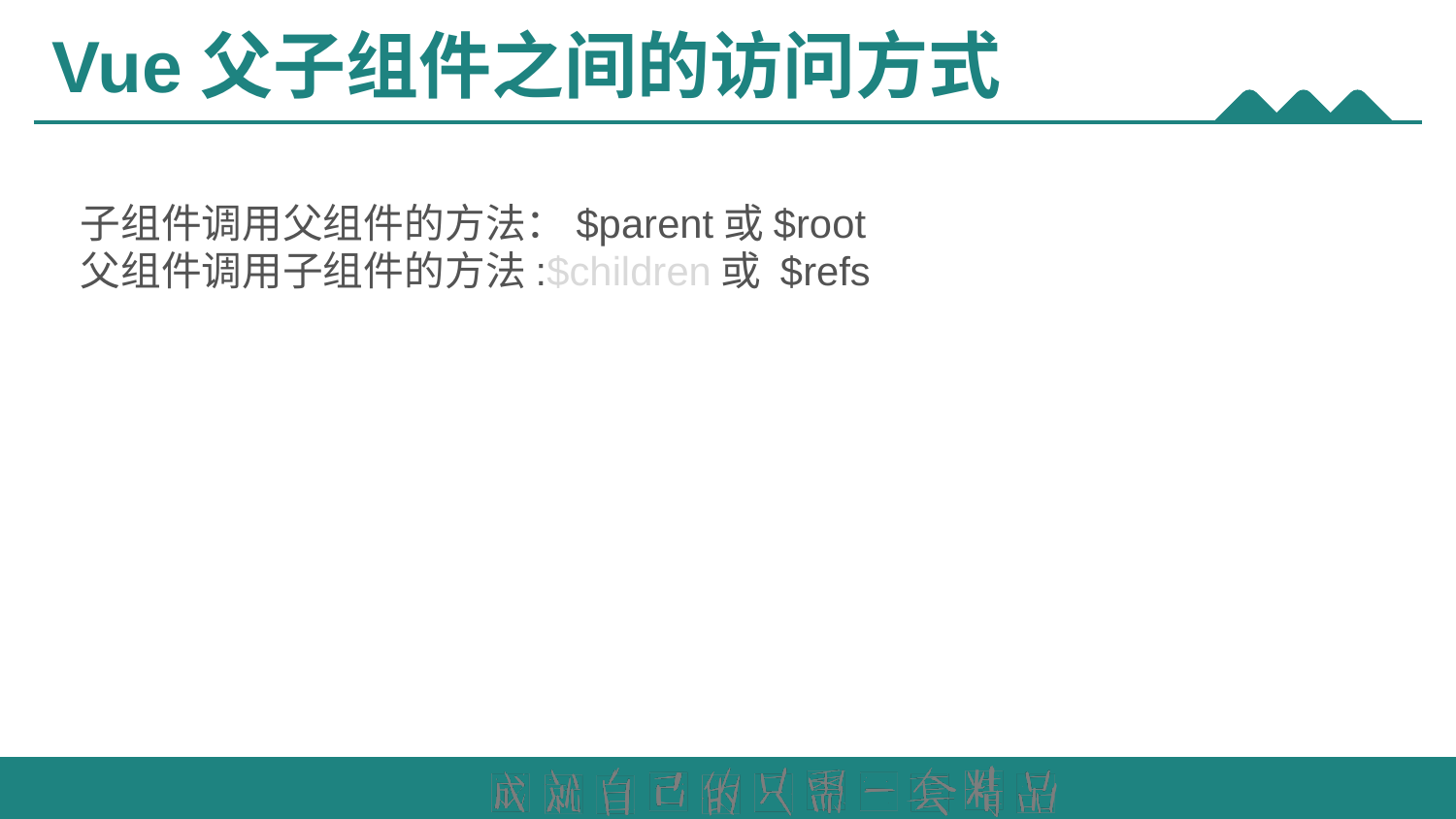

# Vue父子组件之间的访问方式
子组件调用父组件的方法：$parent或$root
父组件调用子组件的方法:$children或 $refs